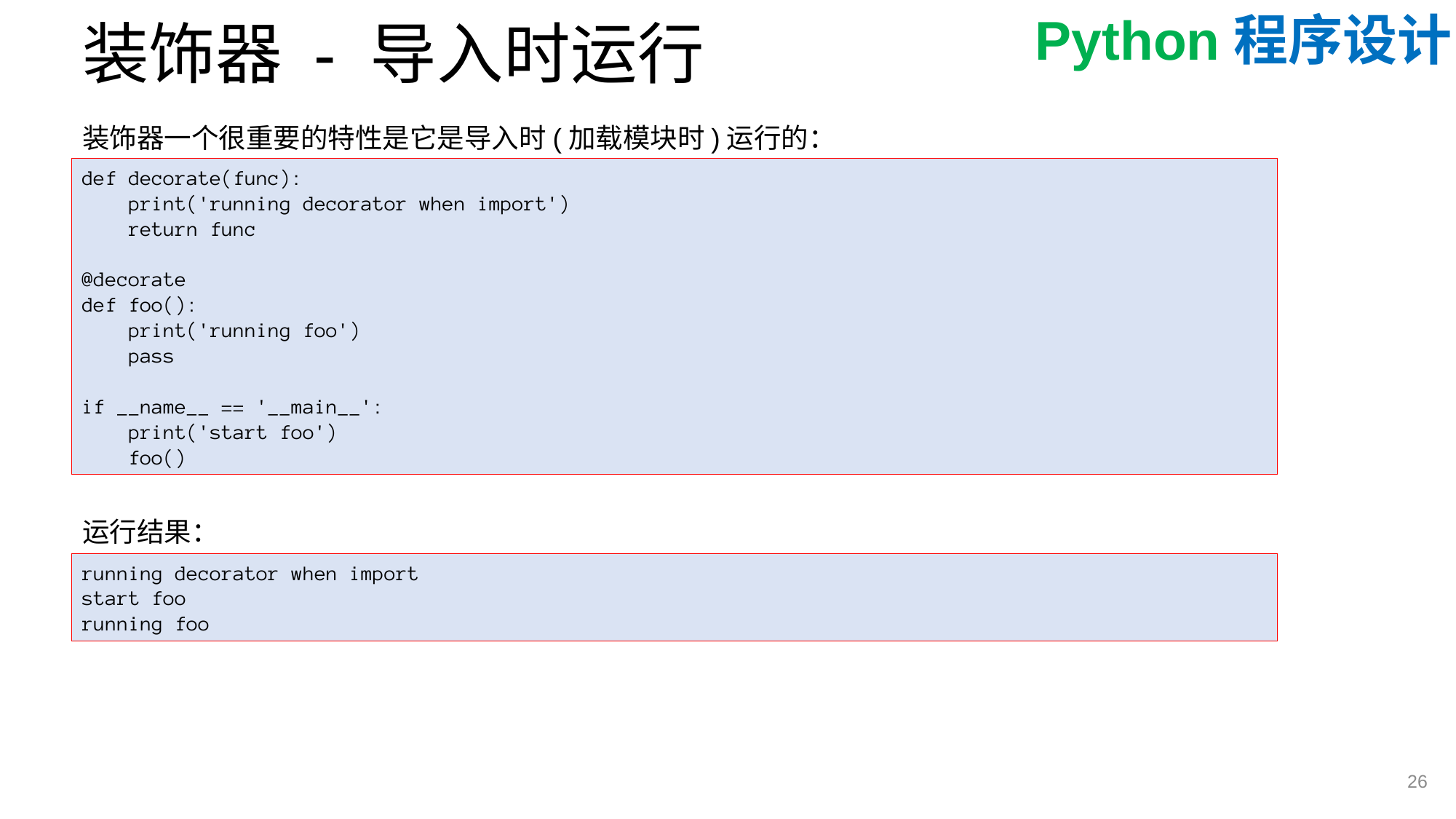

# 装饰器 - 导入时运行
装饰器一个很重要的特性是它是导入时(加载模块时)运行的：
def decorate(func):
    print('running decorator when import')
    return func

@decorate
def foo():
    print('running foo')
    pass

if __name__ == '__main__':
    print('start foo')
    foo()
运行结果：
running decorator when import
start foo
running foo
26